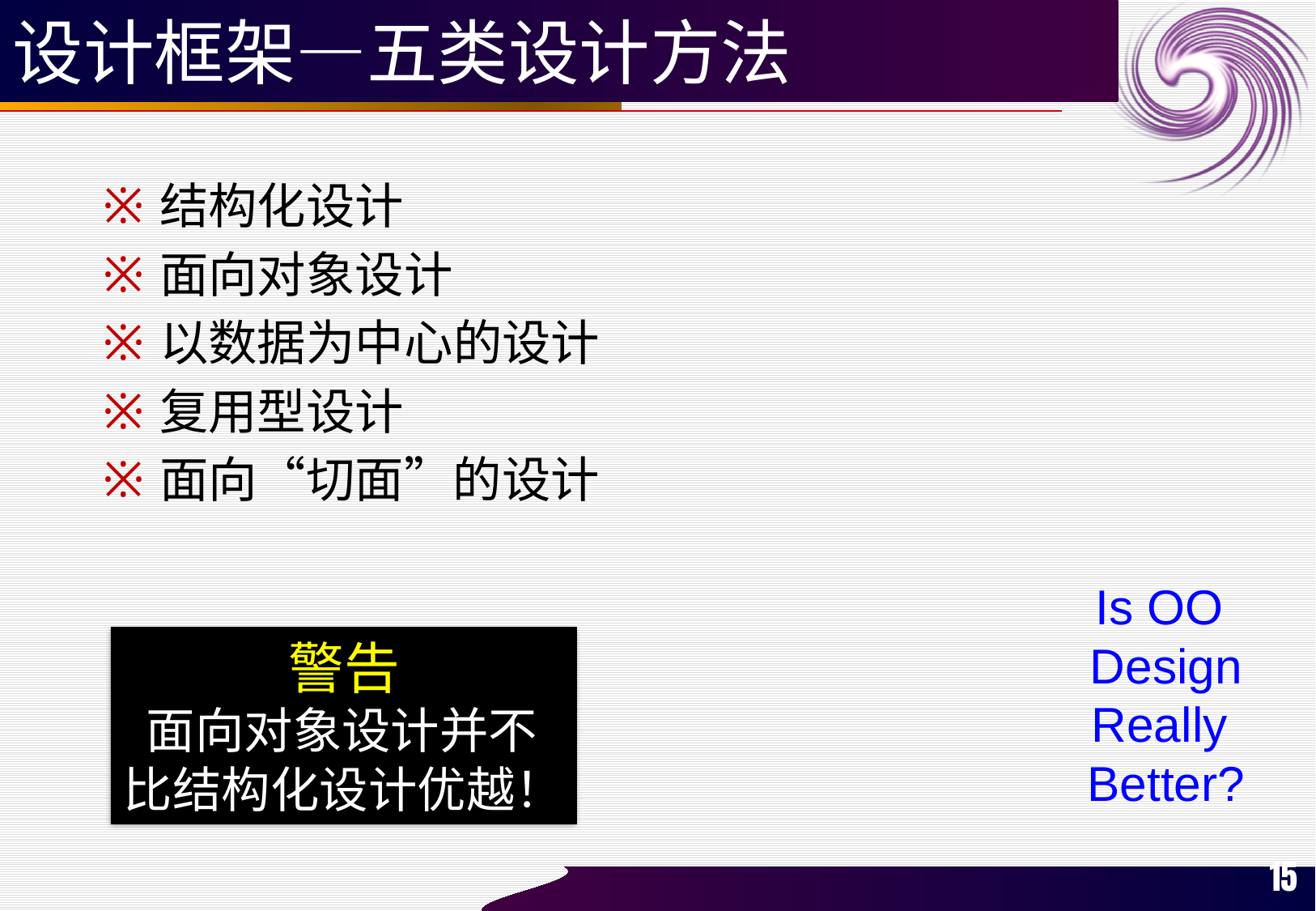

# 设计框架—五类设计方法
结构化设计
面向对象设计
以数据为中心的设计
复用型设计
面向“切面”的设计
Is OO
Design
Really
Better?
警告
 面向对象设计并不
比结构化设计优越！
15